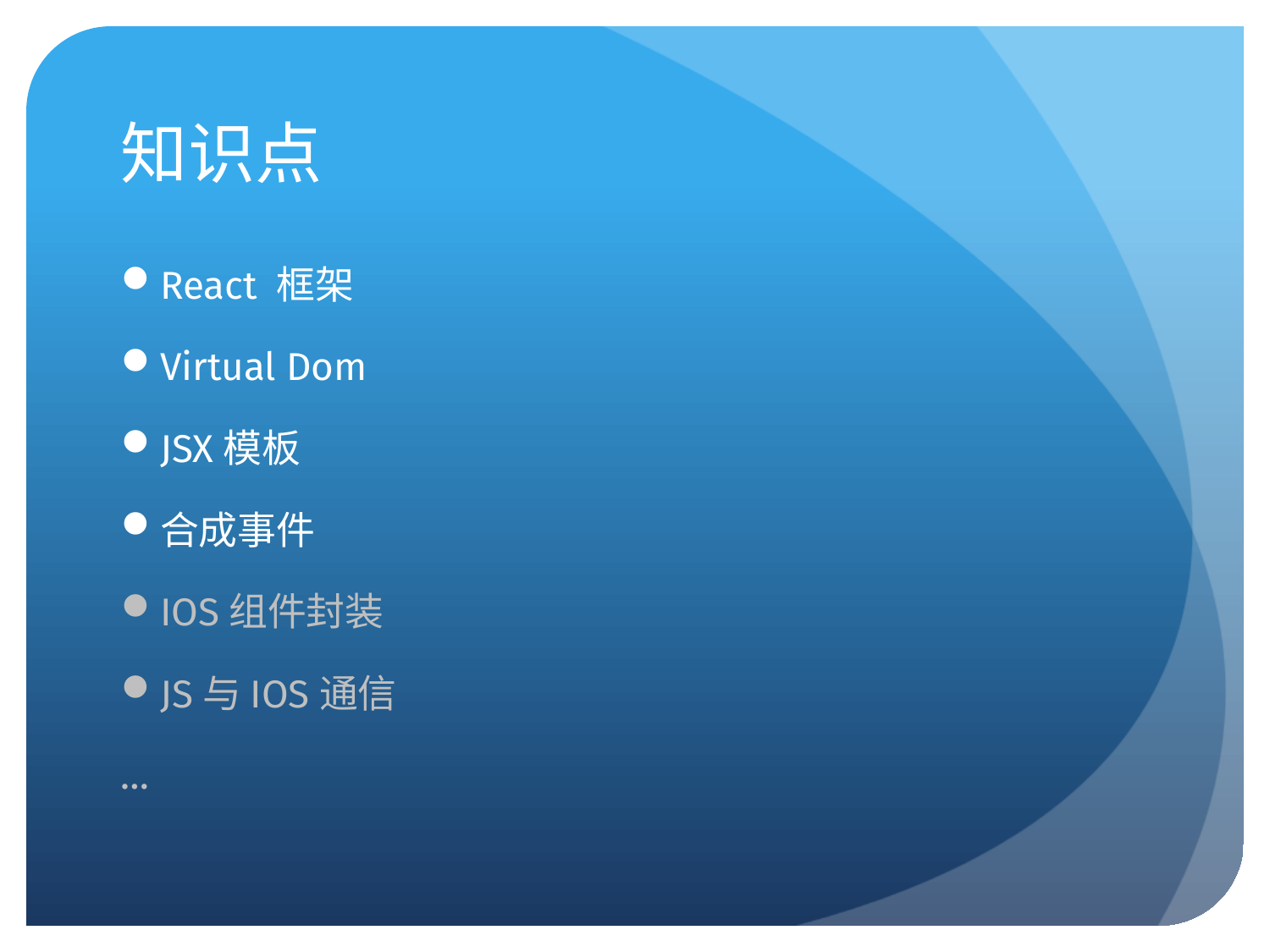

# 知识点
React 框架
Virtual Dom
JSX模板
合成事件
IOS组件封装
JS与IOS通信
…